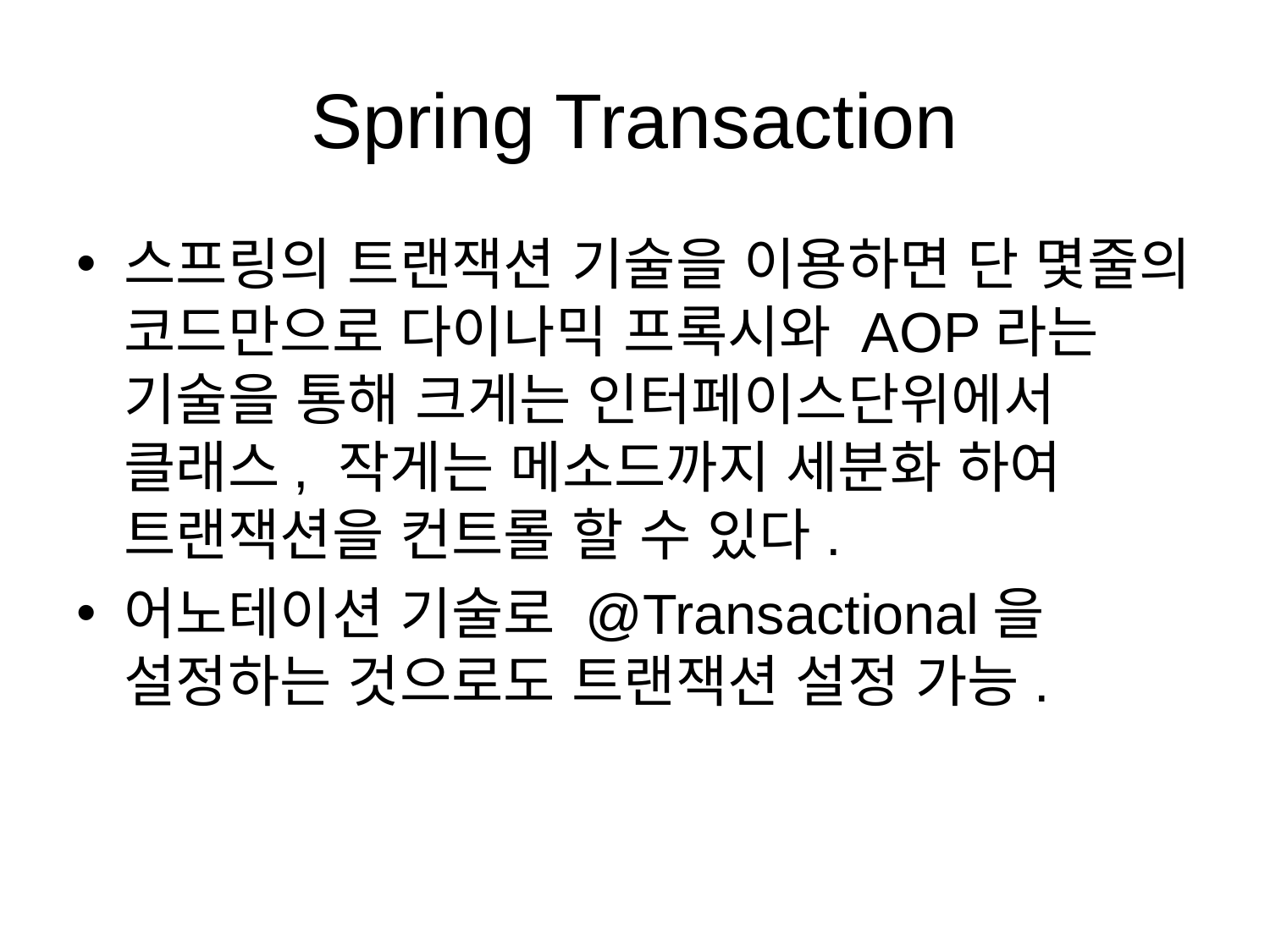

# Spring Transaction
스프링의 트랜잭션 기술을 이용하면 단 몇줄의 코드만으로 다이나믹 프록시와 AOP라는 기술을 통해 크게는 인터페이스단위에서 클래스, 작게는 메소드까지 세분화 하여 트랜잭션을 컨트롤 할 수 있다.
어노테이션 기술로 @Transactional을 설정하는 것으로도 트랜잭션 설정 가능.